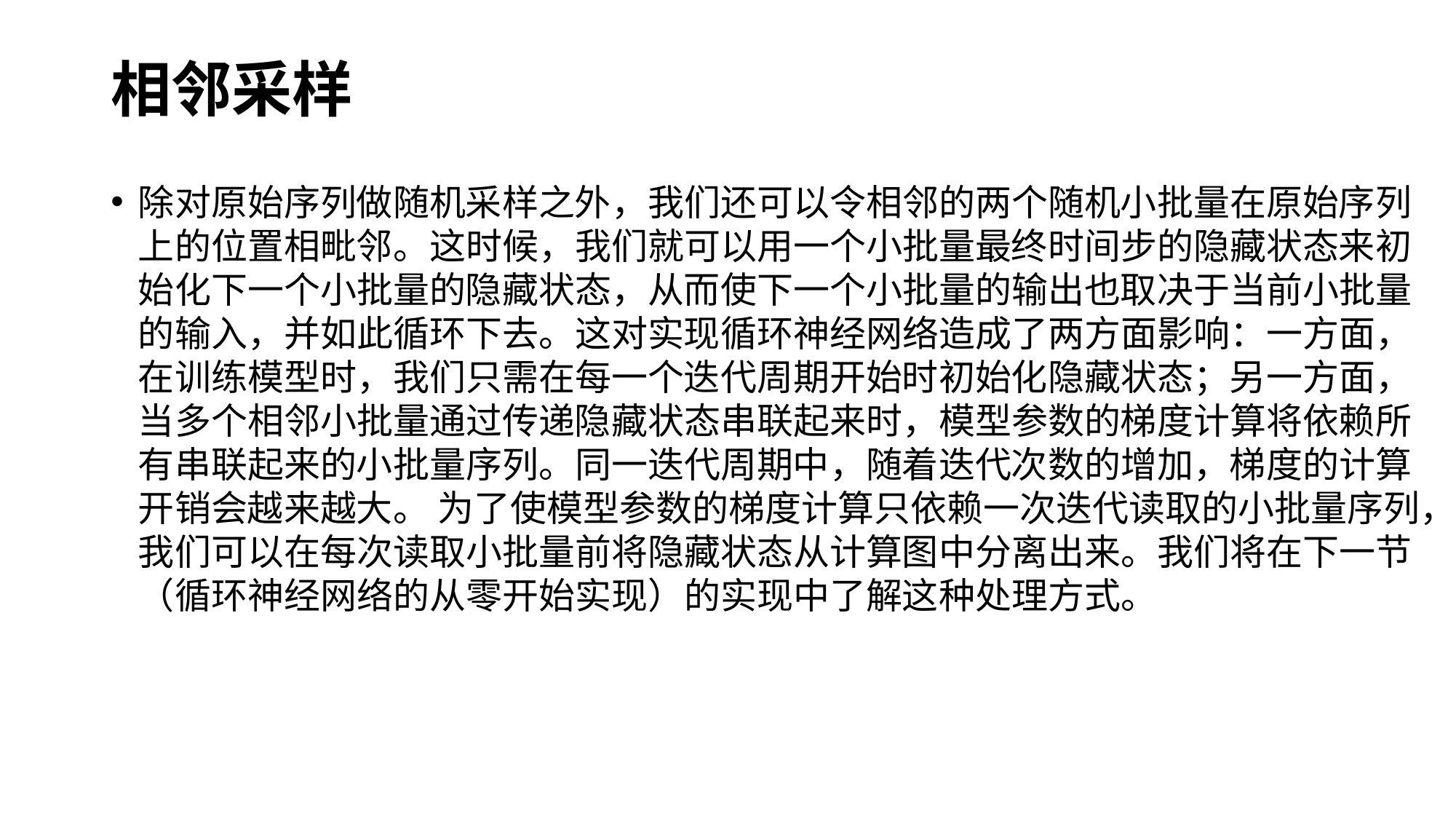

# 相邻采样
除对原始序列做随机采样之外，我们还可以令相邻的两个随机小批量在原始序列上的位置相毗邻。这时候，我们就可以用一个小批量最终时间步的隐藏状态来初始化下一个小批量的隐藏状态，从而使下一个小批量的输出也取决于当前小批量的输入，并如此循环下去。这对实现循环神经网络造成了两方面影响：一方面， 在训练模型时，我们只需在每一个迭代周期开始时初始化隐藏状态；另一方面，当多个相邻小批量通过传递隐藏状态串联起来时，模型参数的梯度计算将依赖所有串联起来的小批量序列。同一迭代周期中，随着迭代次数的增加，梯度的计算开销会越来越大。 为了使模型参数的梯度计算只依赖一次迭代读取的小批量序列，我们可以在每次读取小批量前将隐藏状态从计算图中分离出来。我们将在下一节（循环神经网络的从零开始实现）的实现中了解这种处理方式。